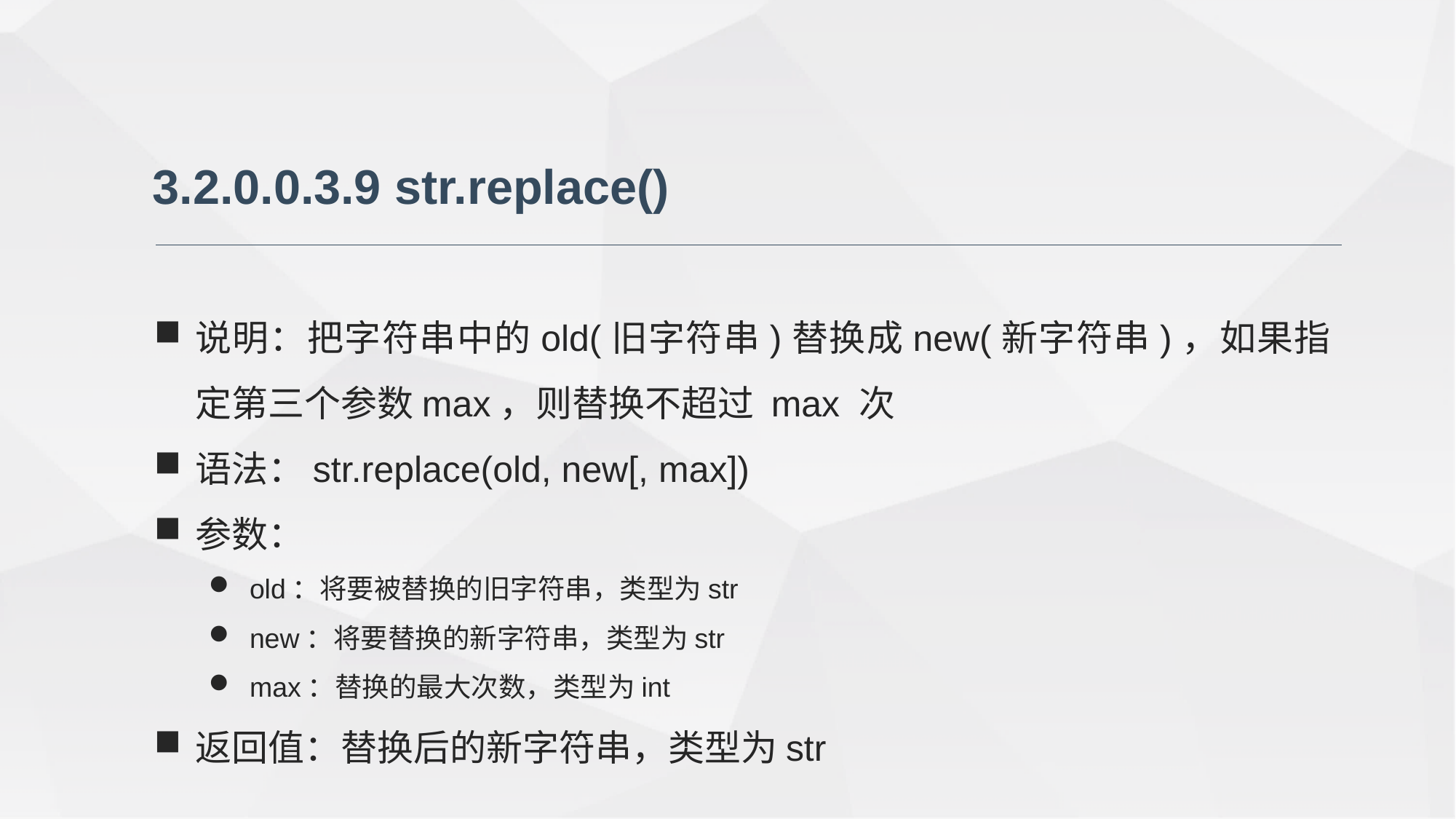

3.2.0.0.3.9 str.replace()
说明：把字符串中的old(旧字符串)替换成new(新字符串)，如果指定第三个参数max，则替换不超过 max 次
语法：str.replace(old, new[, max])
参数：
old：将要被替换的旧字符串，类型为str
new：将要替换的新字符串，类型为str
max：替换的最大次数，类型为int
返回值：替换后的新字符串，类型为str